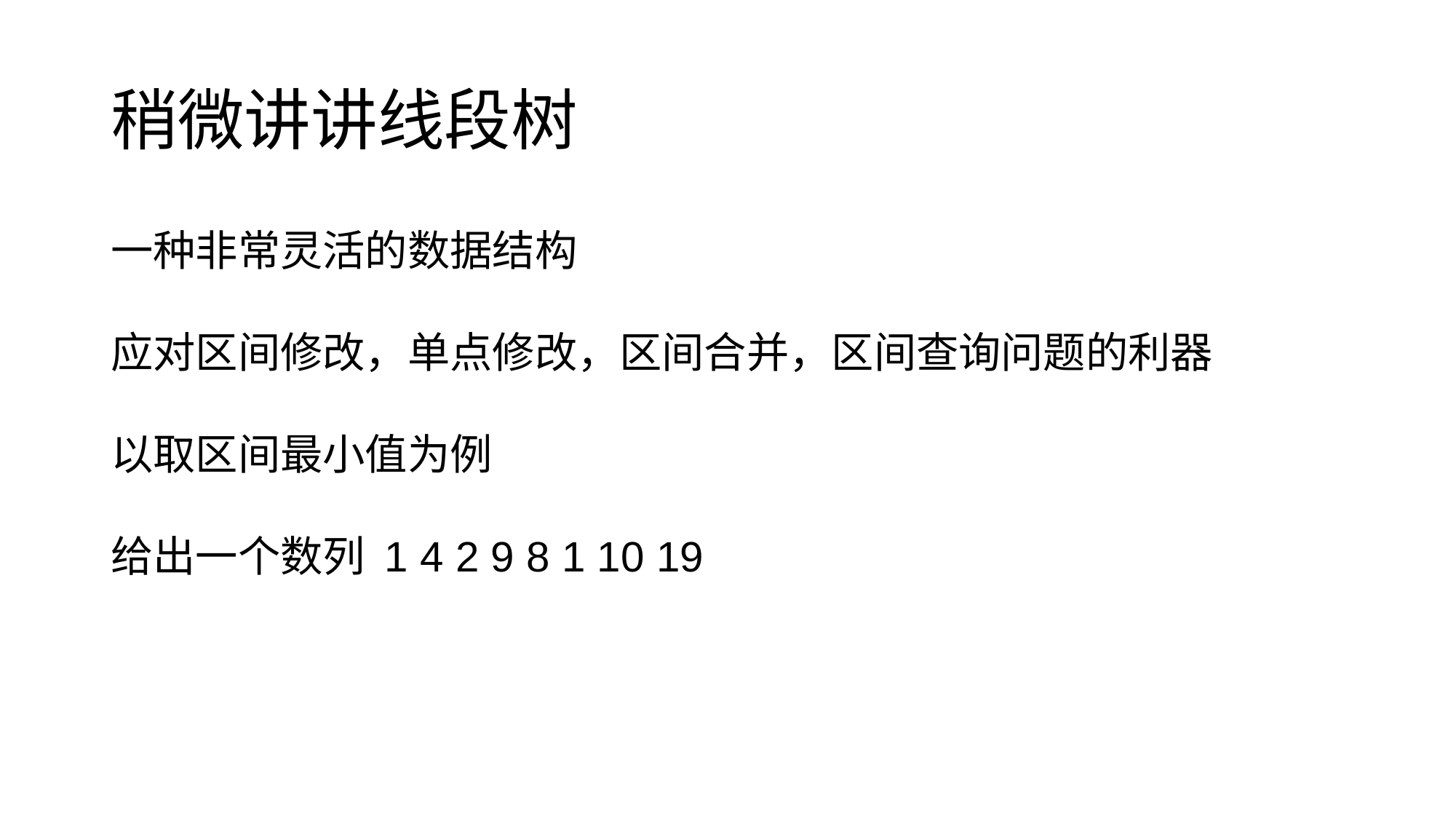

# 稍微讲讲线段树
一种非常灵活的数据结构

应对区间修改，单点修改，区间合并，区间查询问题的利器

以取区间最小值为例

给出一个数列 1 4 2 9 8 1 10 19